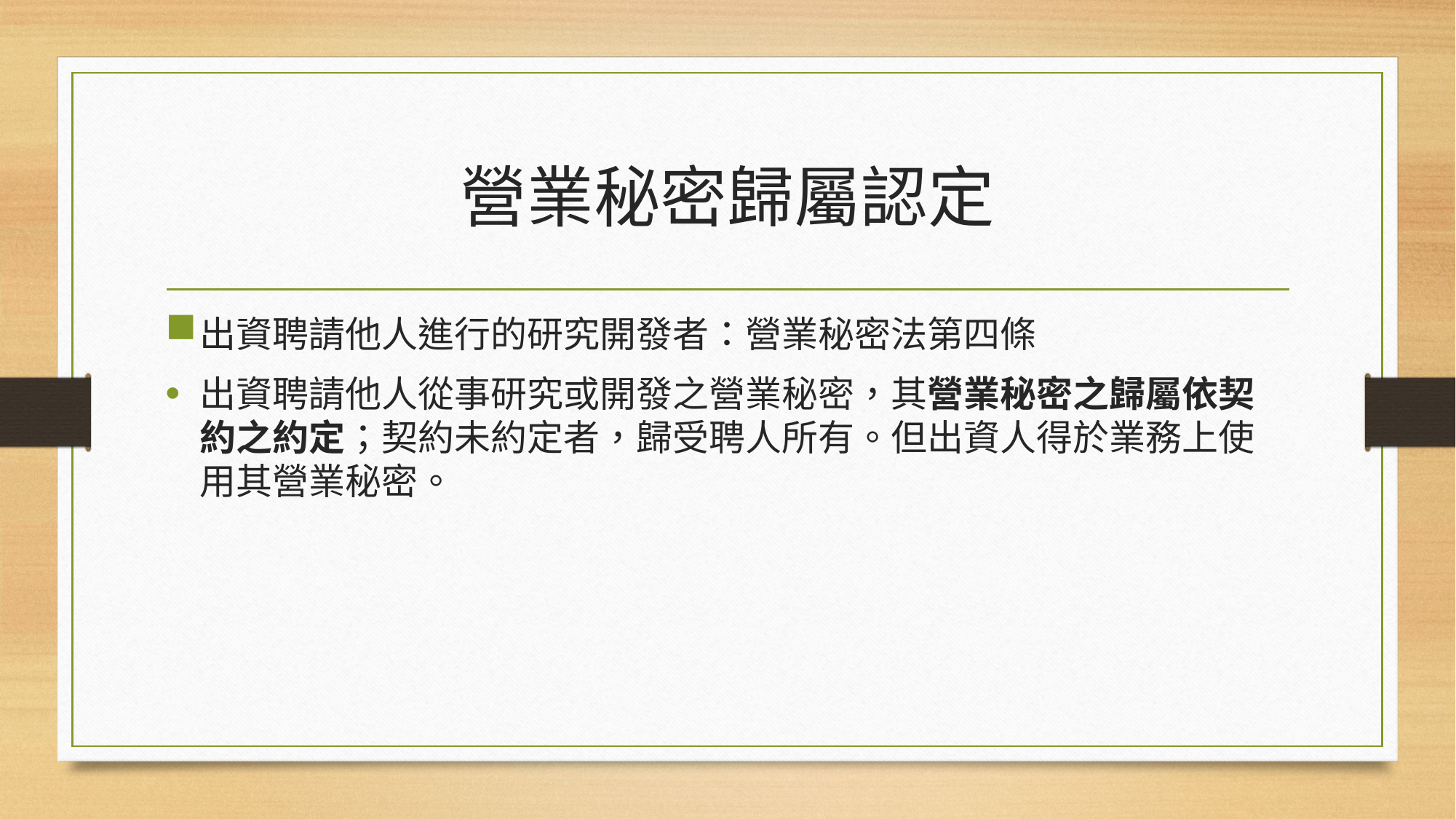

# 營業秘密歸屬認定
出資聘請他人進行的研究開發者：營業秘密法第四條
出資聘請他人從事研究或開發之營業秘密，其營業秘密之歸屬依契約之約定；契約未約定者，歸受聘人所有。但出資人得於業務上使用其營業秘密。